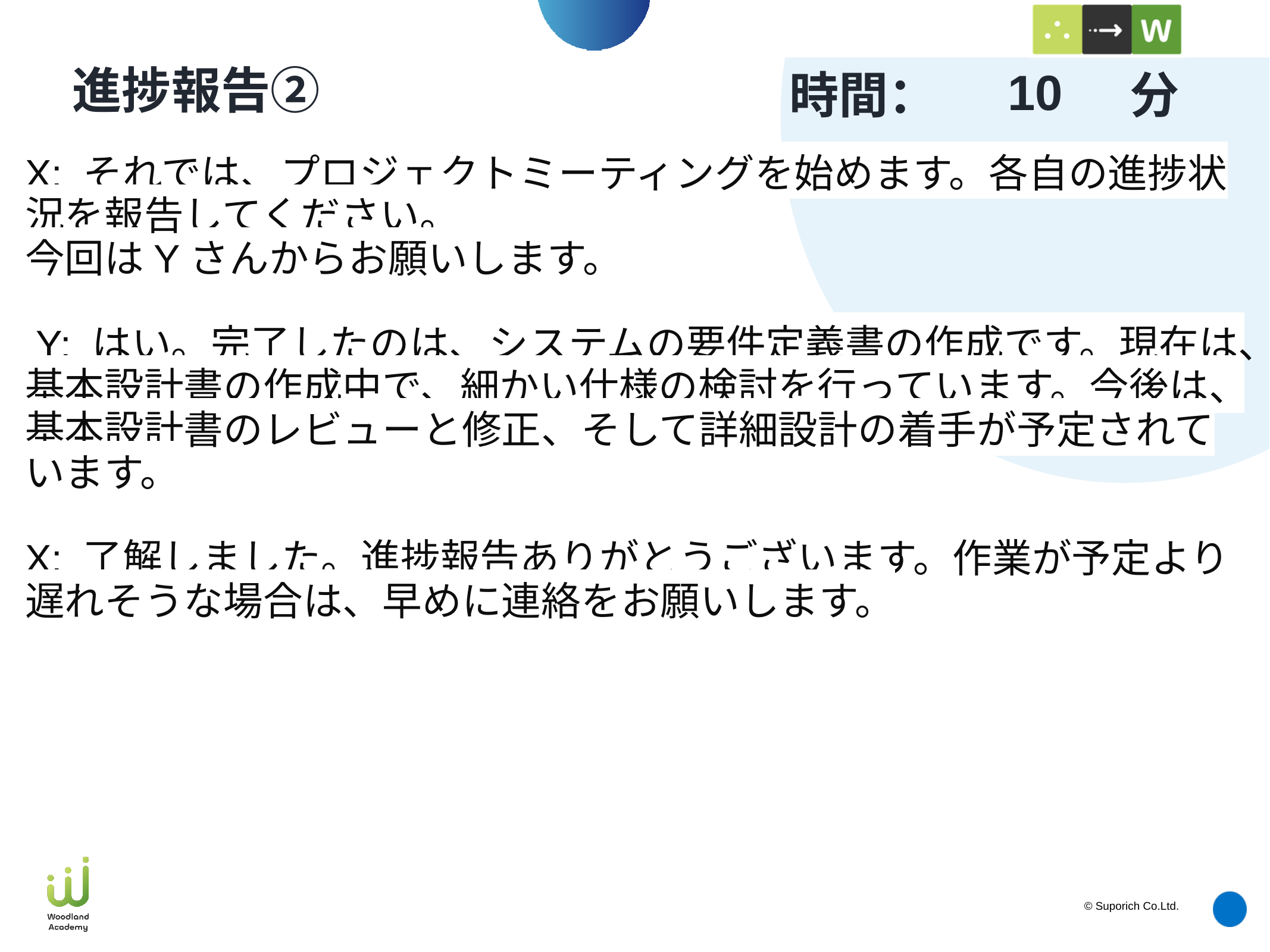

10
# 進捗報告②
X: それでは、プロジェクトミーティングを始めます。各自の進捗状況を報告してください。
今回はYさんからお願いします。

 Y: はい。完了したのは、システムの要件定義書の作成です。現在は、基本設計書の作成中で、細かい仕様の検討を行っています。今後は、基本設計書のレビューと修正、そして詳細設計の着手が予定されています。

X: 了解しました。進捗報告ありがとうございます。作業が予定より遅れそうな場合は、早めに連絡をお願いします。